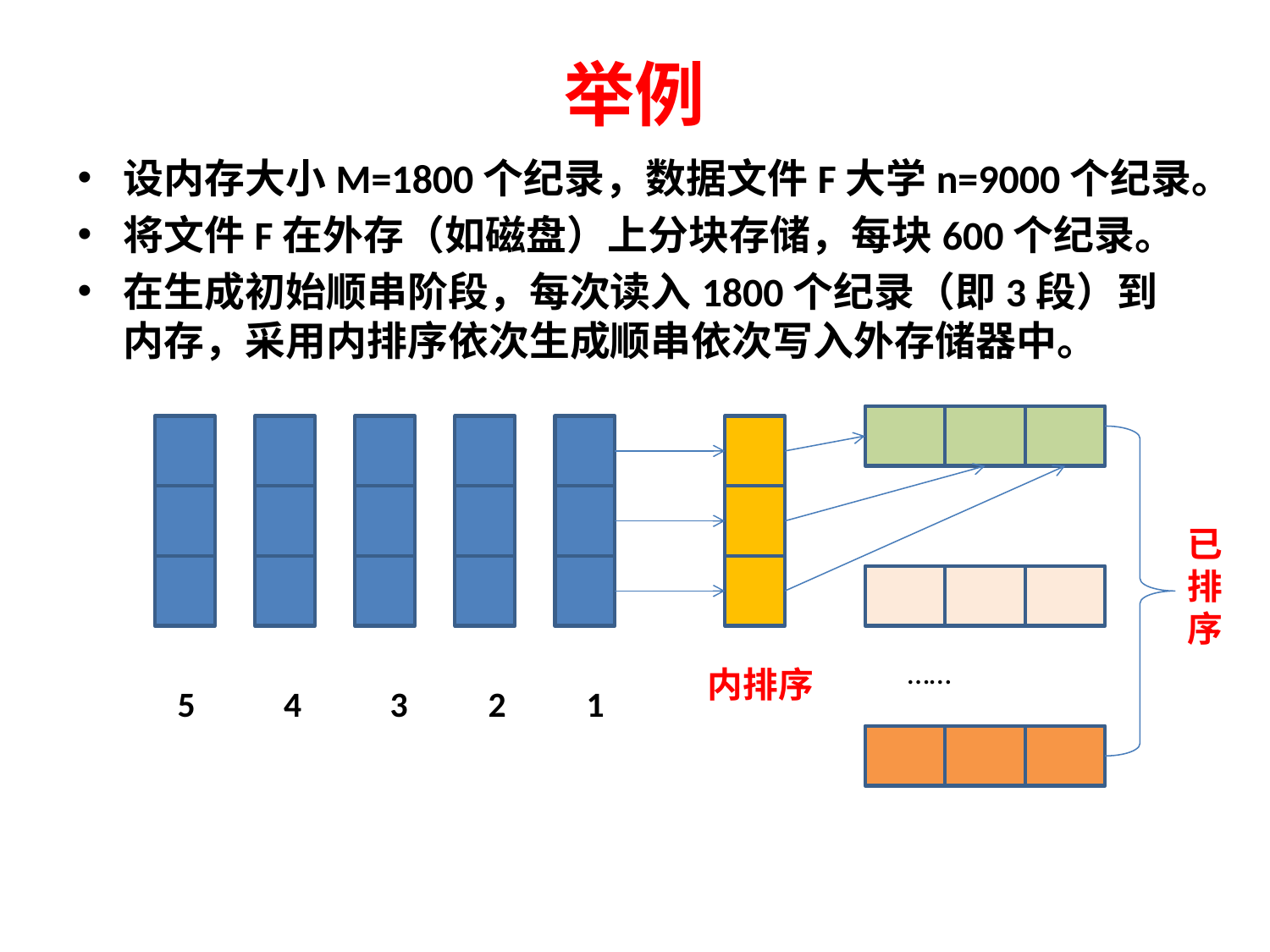

# 举例
设内存大小M=1800个纪录，数据文件F大学n=9000个纪录。
将文件F在外存（如磁盘）上分块存储，每块600个纪录。
在生成初始顺串阶段，每次读入1800个纪录（即3段）到内存，采用内排序依次生成顺串依次写入外存储器中。

已排序

……
内排序
5           4           3          2          1